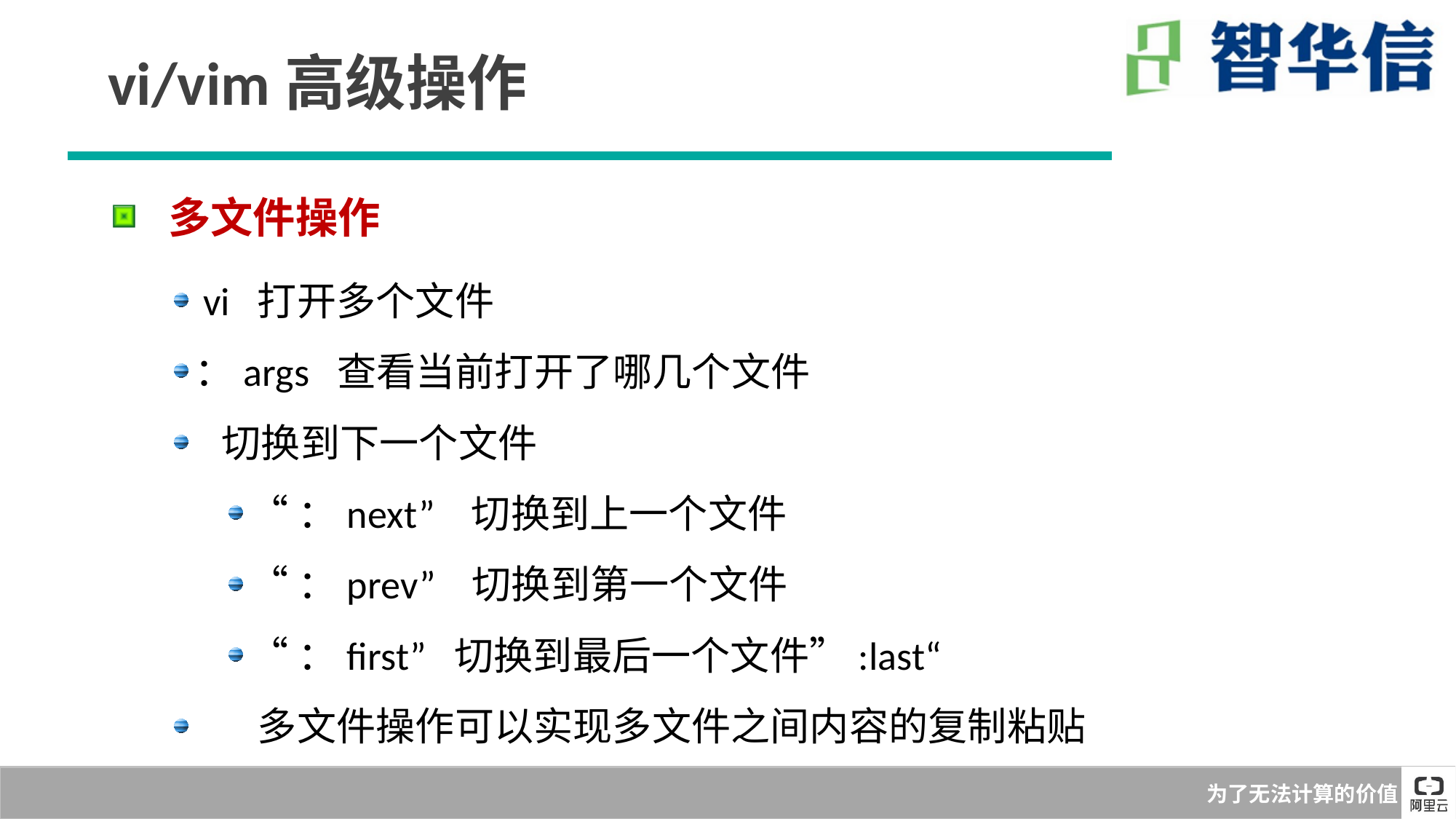

vi/vim高级操作
  多文件操作
 vi  打开多个文件
：args  查看当前打开了哪几个文件
  切换到下一个文件
“：next”   切换到上一个文件
“：prev”   切换到第一个文件
“：first”  切换到最后一个文件”:last“
      多文件操作可以实现多文件之间内容的复制粘贴